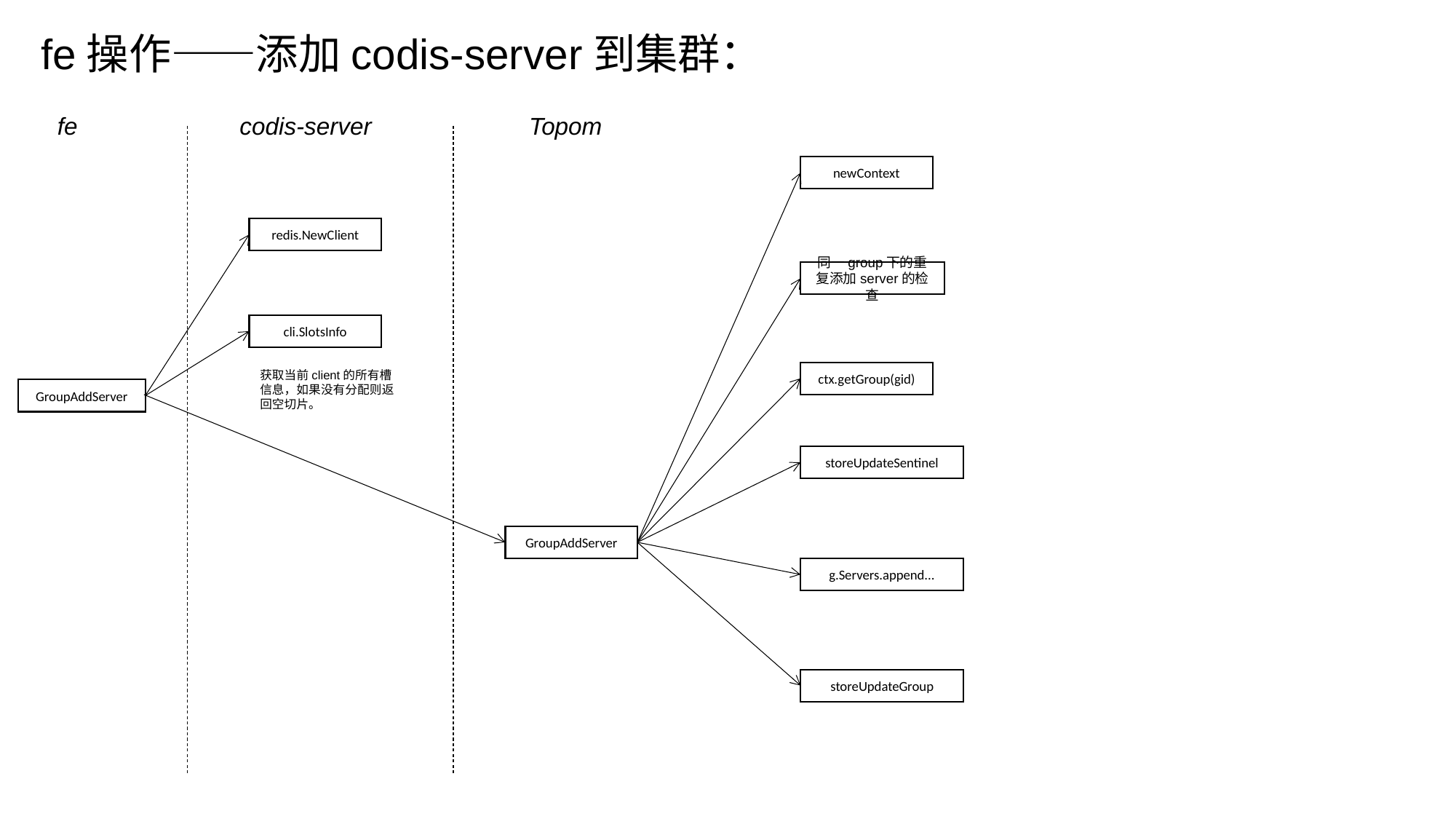

fe操作——添加codis-server到集群：
fe
codis-server
Topom
newContext
redis.NewClient
同一group下的重复添加server的检查
cli.SlotsInfo
获取当前client的所有槽信息，如果没有分配则返回空切片。
ctx.getGroup(gid)
GroupAddServer
storeUpdateSentinel
GroupAddServer
g.Servers.append...
storeUpdateGroup